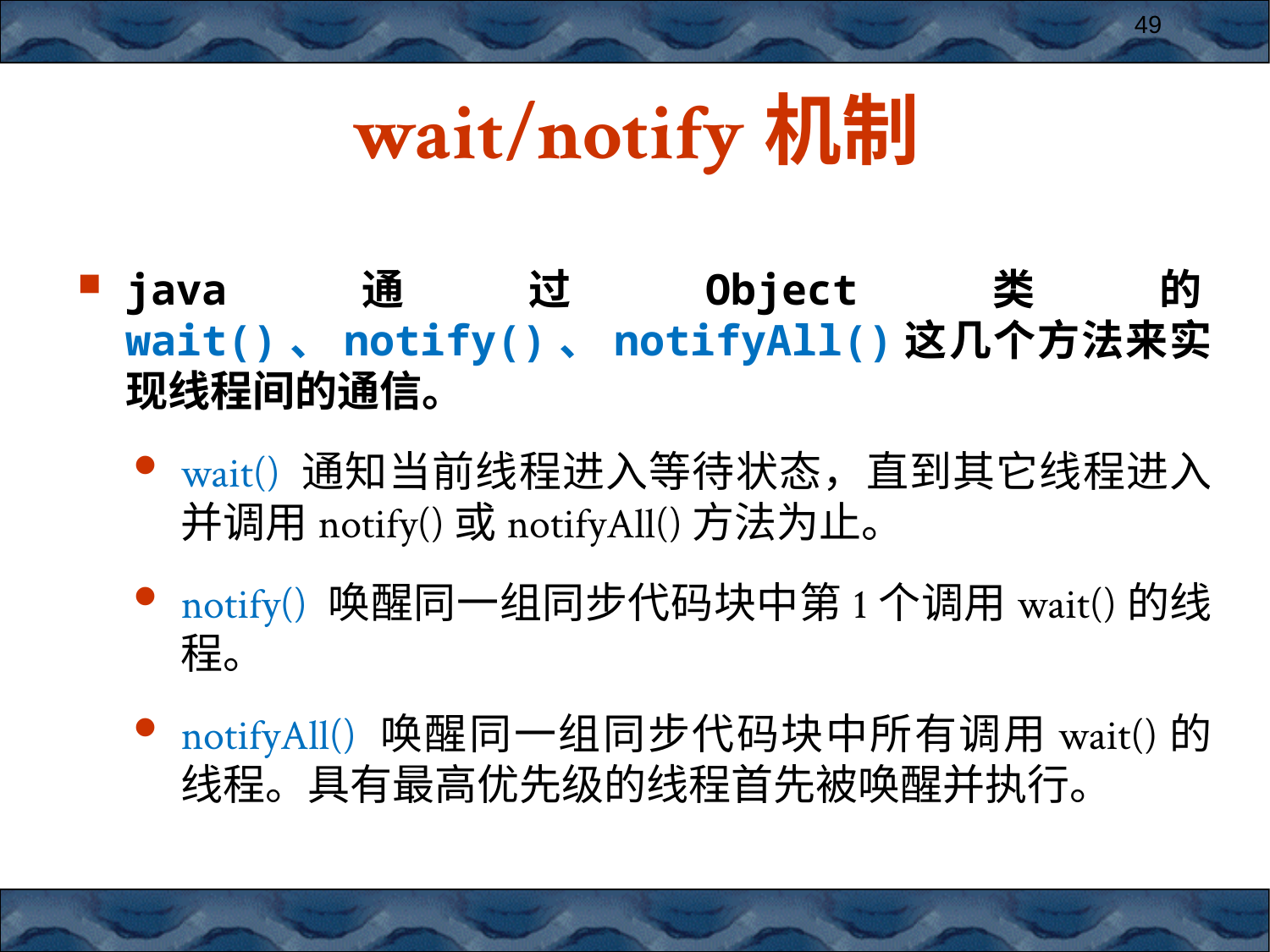

49
# wait/notify机制
java通过Object类的wait()、notify()、notifyAll()这几个方法来实现线程间的通信。
wait() 通知当前线程进入等待状态，直到其它线程进入并调用notify()或notifyAll()方法为止。
notify() 唤醒同一组同步代码块中第1个调用wait()的线程。
notifyAll() 唤醒同一组同步代码块中所有调用wait()的线程。具有最高优先级的线程首先被唤醒并执行。